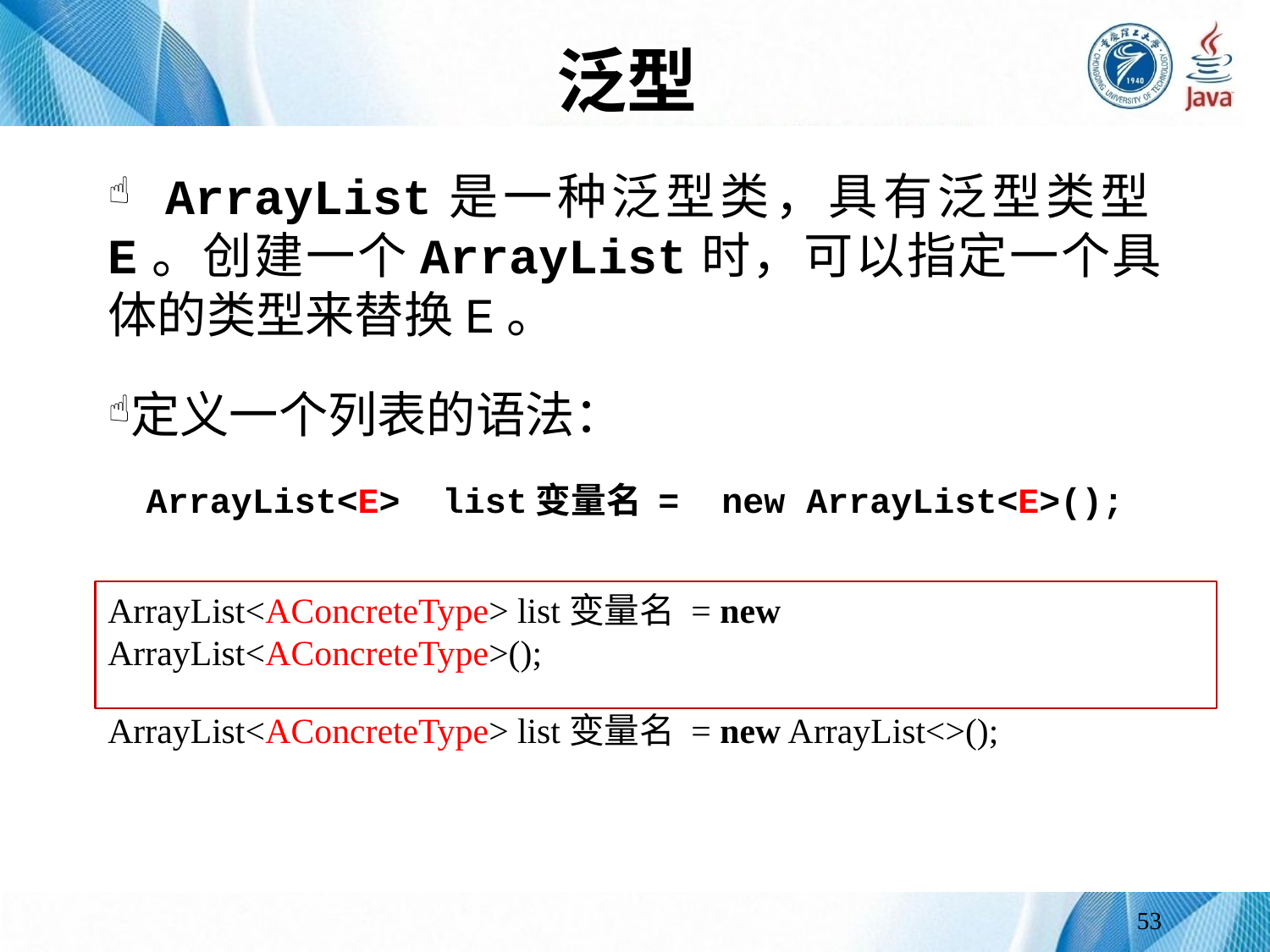

# 泛型
 ArrayList是一种泛型类，具有泛型类型E。创建一个ArrayList时，可以指定一个具体的类型来替换E。
定义一个列表的语法：
ArrayList<E>  list变量名 =  new ArrayList<E>();

ArrayList<AConcreteType> list变量名 = new ArrayList<AConcreteType>();
ArrayList<AConcreteType> list变量名 = new ArrayList<>();
53